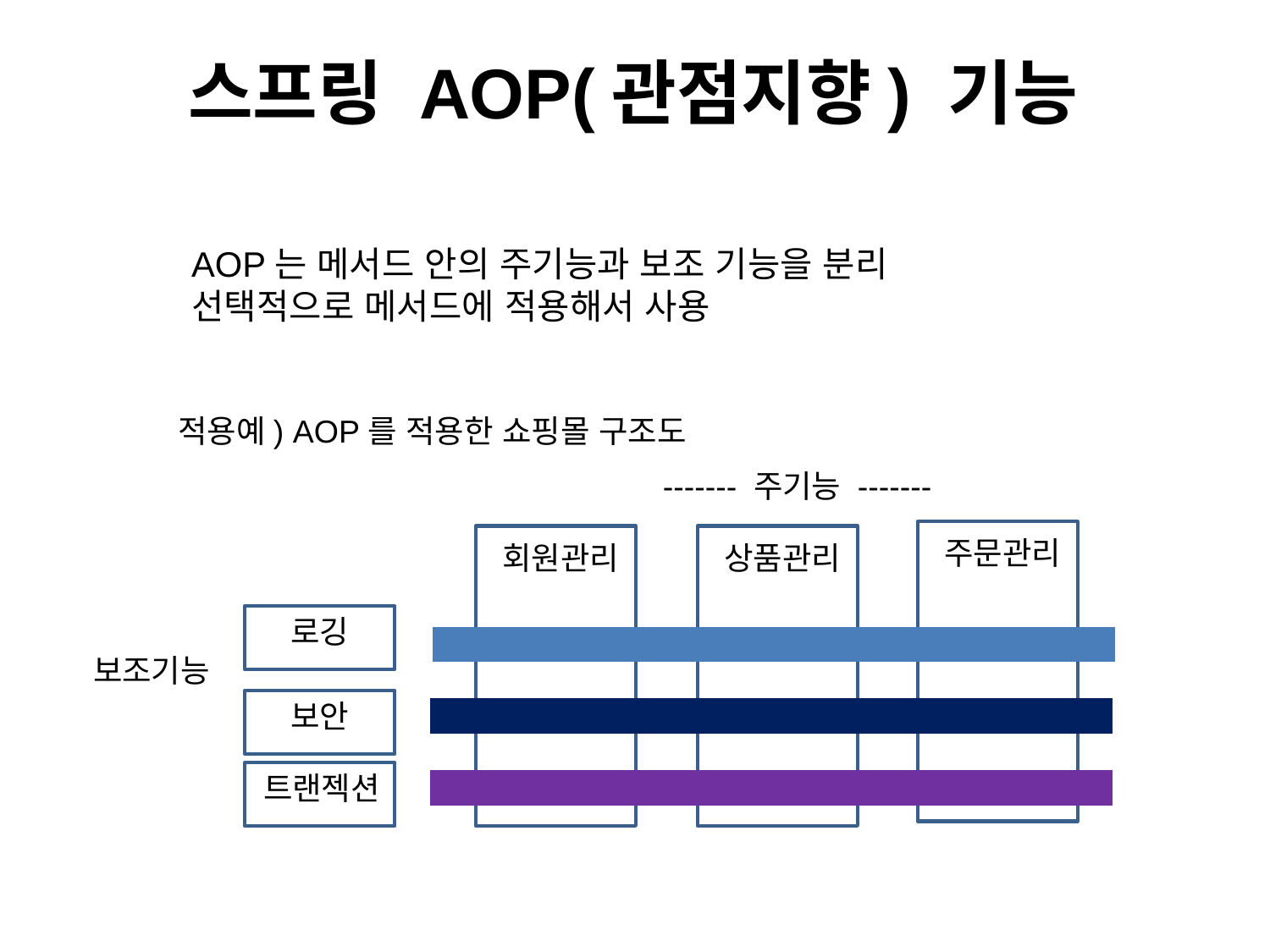

스프링 AOP(관점지향) 기능
AOP는 메서드 안의 주기능과 보조 기능을 분리
선택적으로 메서드에 적용해서 사용
적용예) AOP를 적용한 쇼핑몰 구조도
------- 주기능 -------

주문관리
회원관리
상품관리

로깅
보조기능

보안

트랜젝션